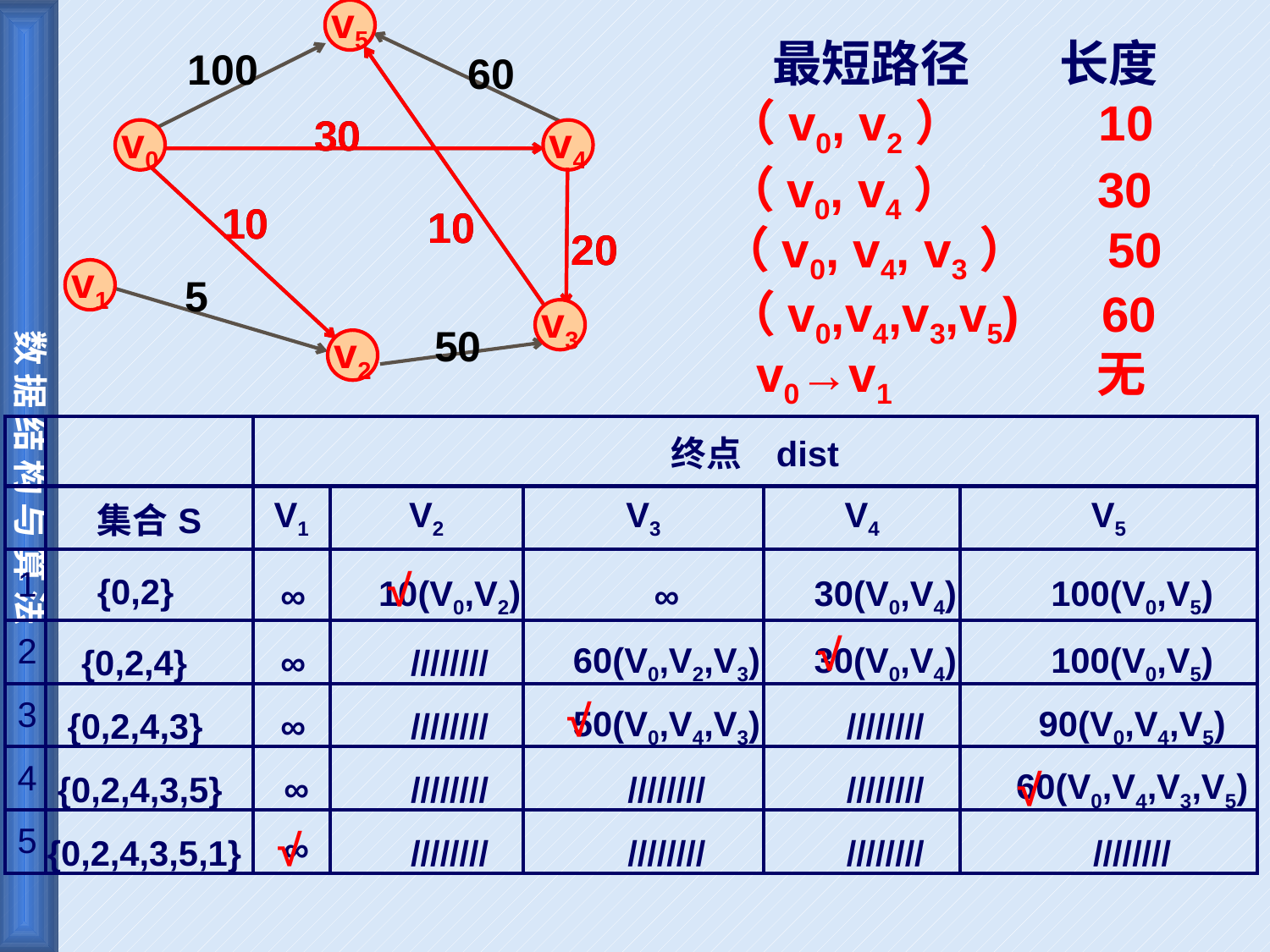

v5

100
60

30
v0
v4

10
10
20
v1
5

v3
50
v2

v5
   最短路径        长度
（v0, v2）           10

30
v0
v4

（v0, v4）           30

10
10
（v0, v4, v3）      50
20
v1
（v0,v4,v3,v5)      60
v3
v2
v0→v1              无
|  |  | 终点 dist |  |  |  |  |
| --- | --- | --- | --- | --- | --- | --- |
|  | 集合S | V1 | V2 | V3 | V4 | V5 |
| 1 |  |  |  |  |  |  |
| 2 |  |  |  |  |  |  |
| 3 |  |  |  |  |  |  |
| 4 |  |  |  |  |  |  |
| 5 |  |  |  |  |  |  |
{0}
√
∞
10(V0,V2)
∞
30(V0,V4)
100(V0,V5)
{0,2}
√
{0,2,4}
∞
////////
60(V0,V2,V3)
30(V0,V4)
100(V0,V5)
√
{0,2,4,3}
∞
////////
50(V0,V4,V3)
////////
90(V0,V4,V5)
∞
√
{0,2,4,3,5}
////////
////////
////////
60(V0,V4,V3,V5)
√
∞
{0,2,4,3,5,1}
////////
////////
////////
////////
29